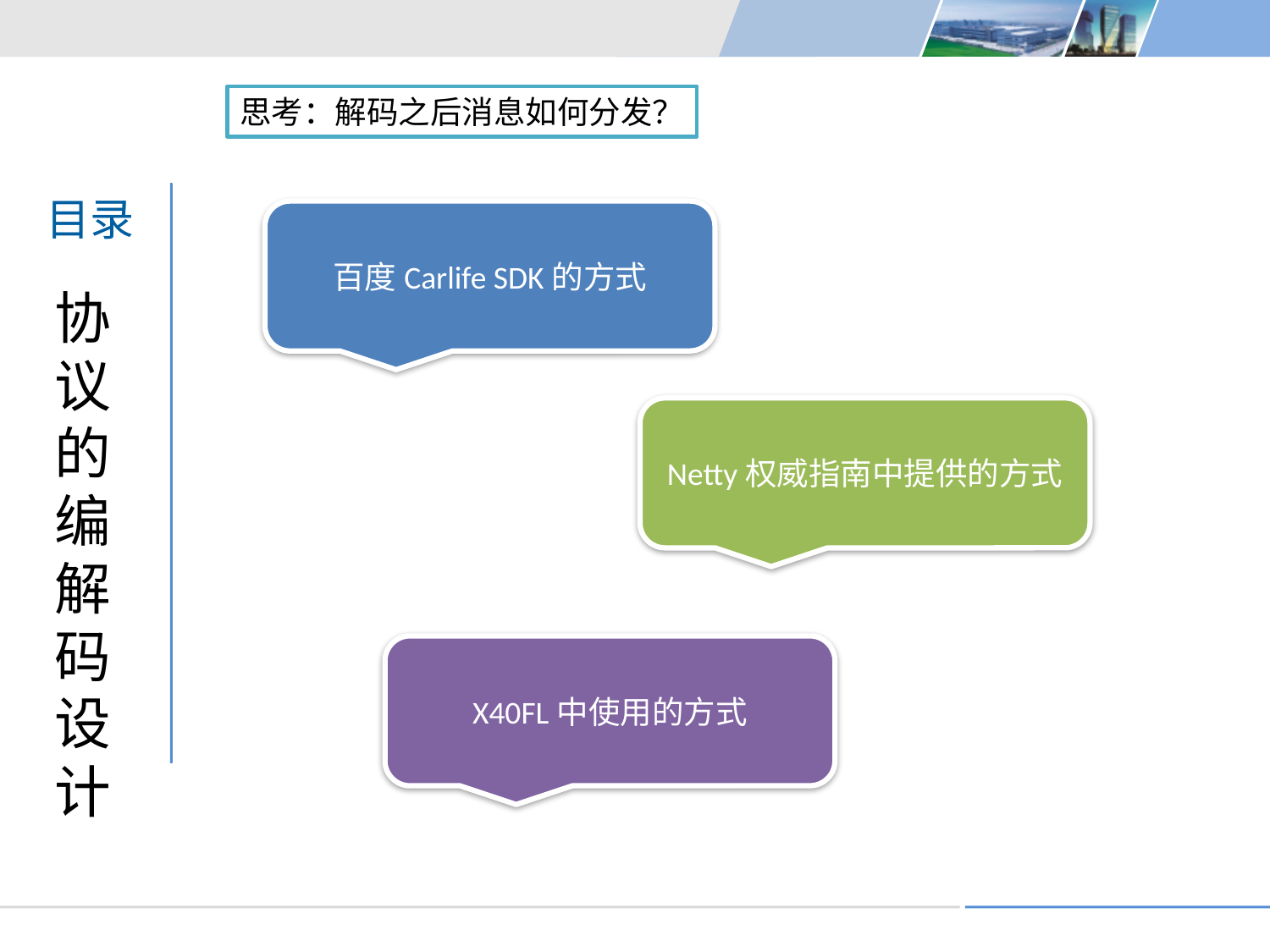

思考：解码之后消息如何分发？

目录
百度Carlife SDK的方式
协议的编解码设计
Netty权威指南中提供的方式
X40FL中使用的方式